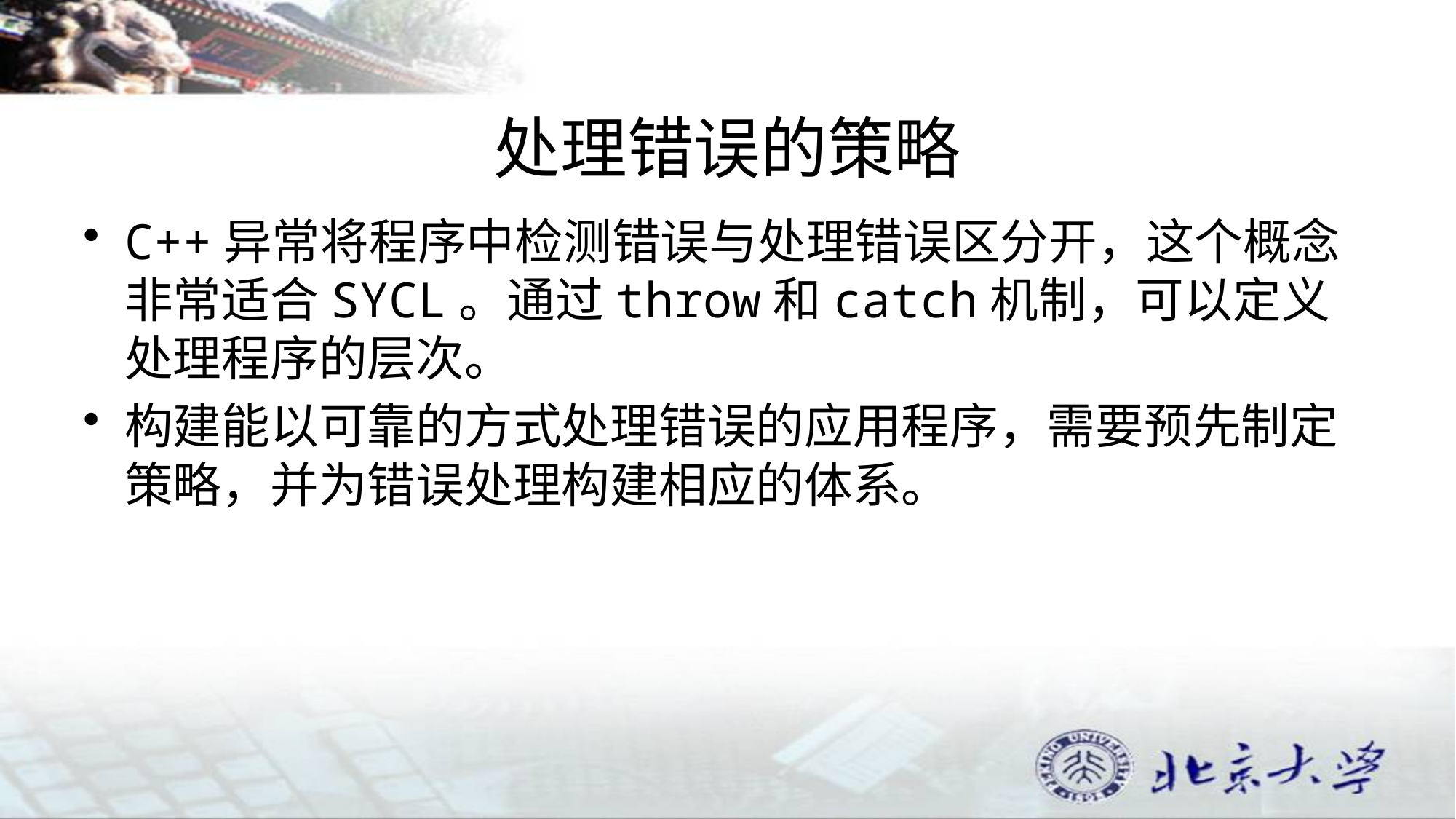

# 处理错误的策略
C++异常将程序中检测错误与处理错误区分开，这个概念非常适合SYCL。通过throw和catch机制，可以定义处理程序的层次。
构建能以可靠的方式处理错误的应用程序，需要预先制定策略，并为错误处理构建相应的体系。